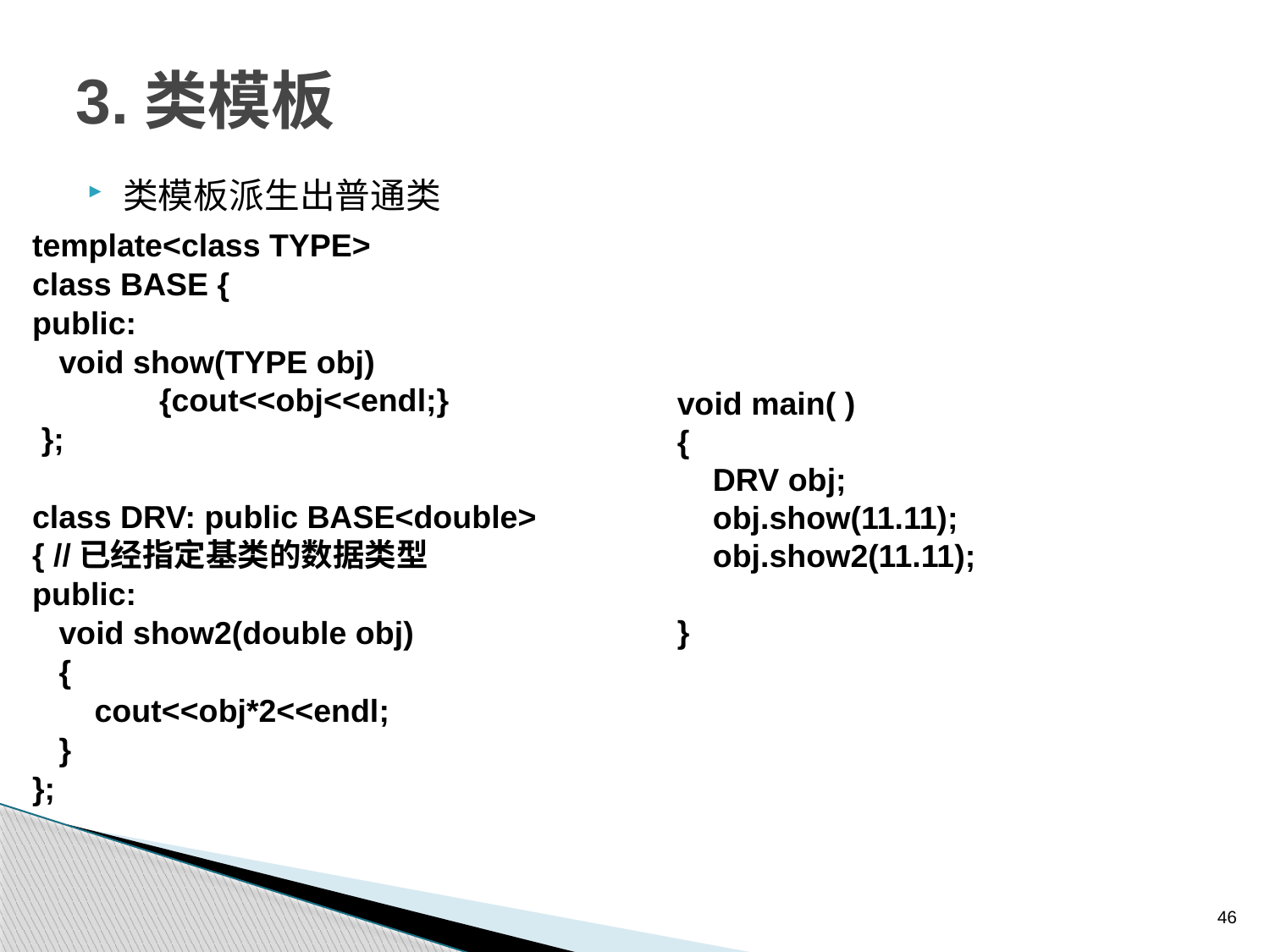

# 3.类模板
类模板派生出普通类

template<class TYPE>
class BASE {
public:
   void show(TYPE obj)
	{cout<<obj<<endl;}
 };

class DRV: public BASE<double>
{ //已经指定基类的数据类型
public:
   void show2(double obj)
   {
       cout<<obj*2<<endl;
   }
};
void main( )
{
    DRV obj;
    obj.show(11.11);
    obj.show2(11.11);

}
46